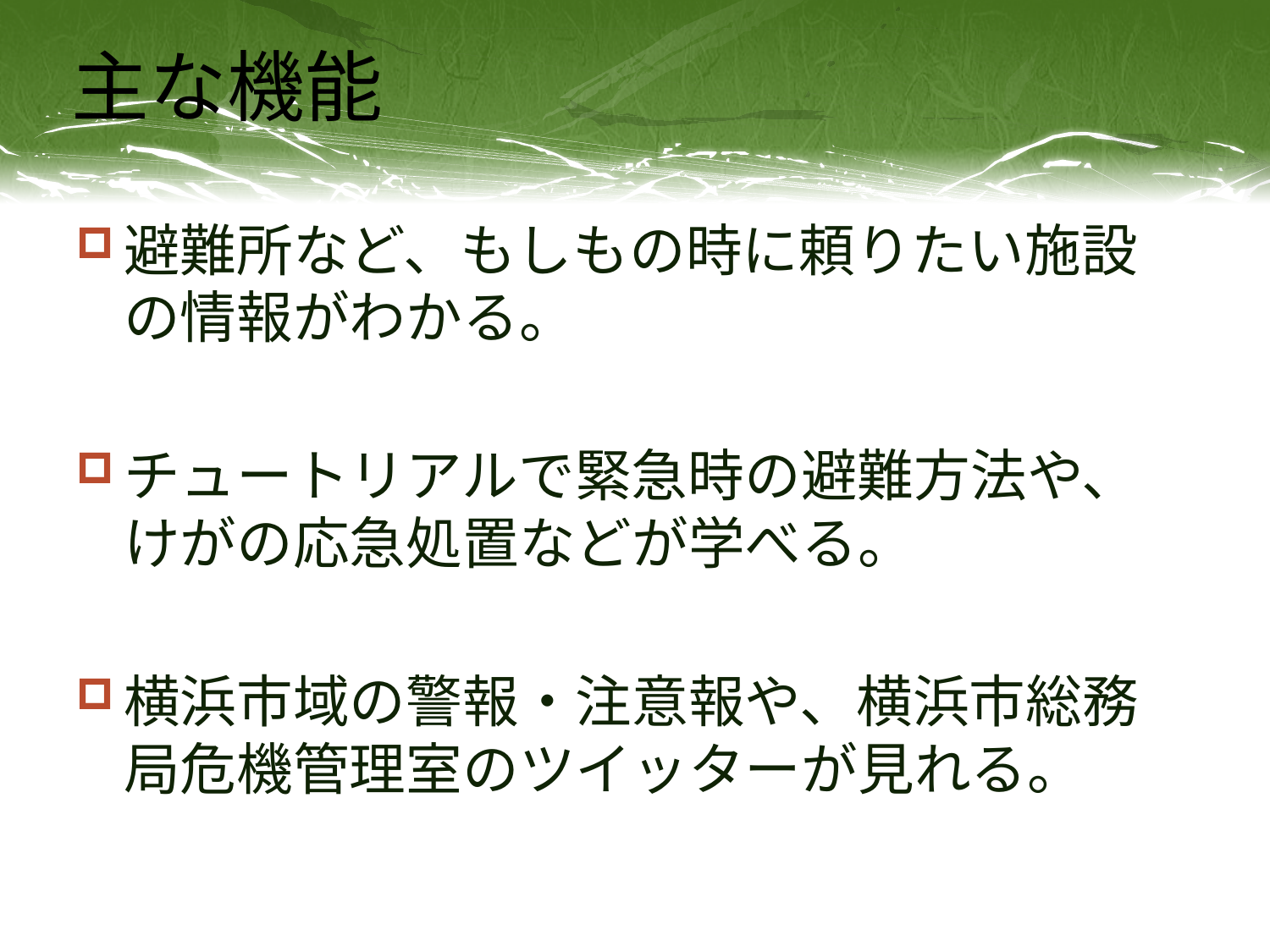

# 主な機能
避難所など、もしもの時に頼りたい施設の情報がわかる。

チュートリアルで緊急時の避難方法や、けがの応急処置などが学べる。

横浜市域の警報・注意報や、横浜市総務局危機管理室のツイッターが見れる。